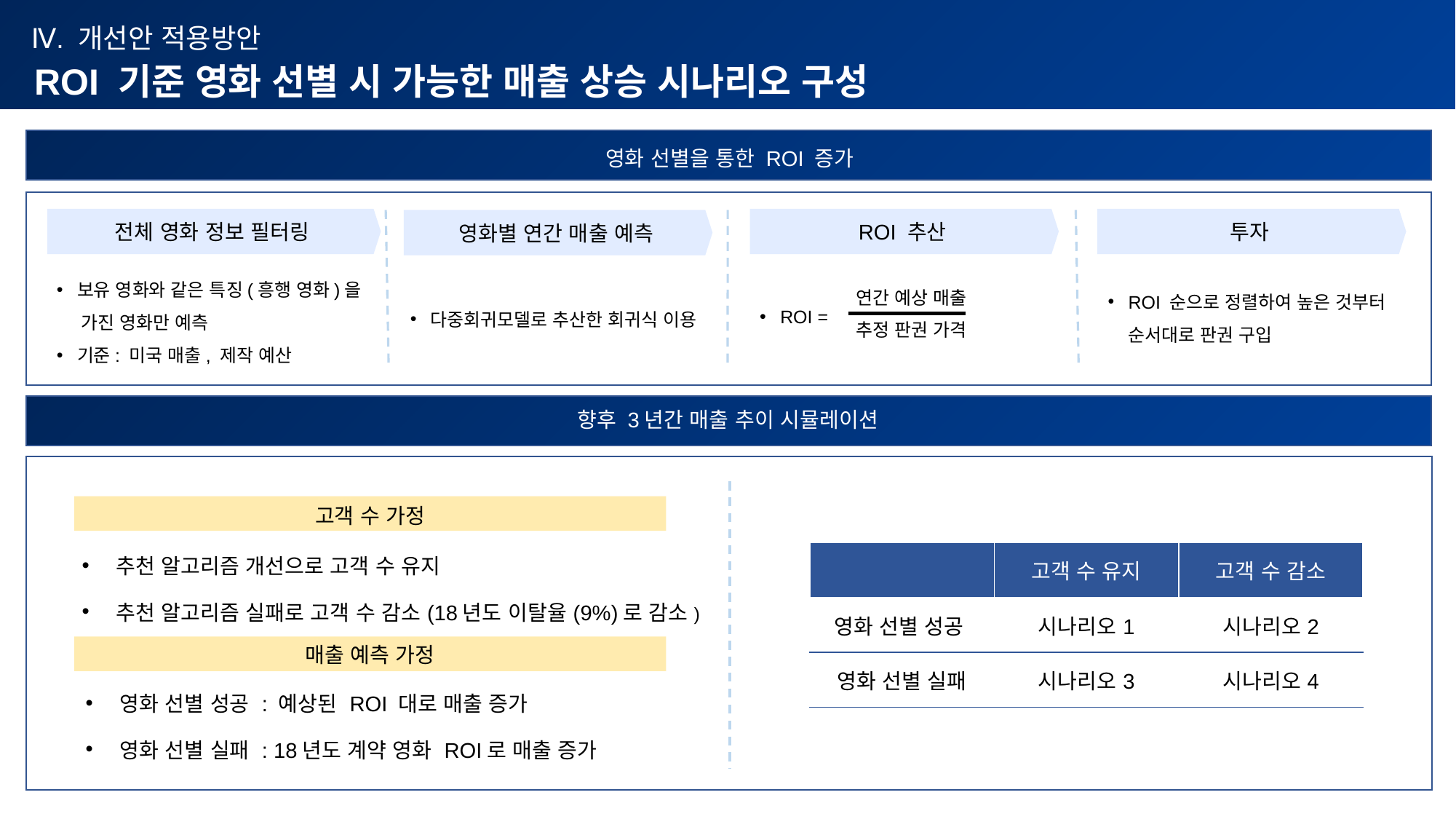

Ⅳ. 개선안 적용방안
ROI 기준 영화 선별 시 가능한 매출 상승 시나리오 구성

영화 선별을 통한 ROI 증가

전체 영화 정보 필터링
ROI 추산
투자
영화별 연간 매출 예측
보유 영화와 같은 특징(흥행 영화)을
    가진 영화만 예측
기준: 미국 매출, 제작 예산
연간 예상 매출
ROI 순으로 정렬하여 높은 것부터
순서대로 판권 구입
다중회귀모델로 추산한 회귀식 이용
ROI =
추정 판권 가격
향후 3년간 매출 추이 시뮬레이션

추천 알고리즘 개선으로 고객 수 유지
추천 알고리즘 실패로 고객 수 감소(18년도 이탈율(9%)로 감소)

고객 수 가정
|  | 고객 수 유지 | 고객 수 감소 |
| --- | --- | --- |
| 영화 선별 성공 | 시나리오1 | 시나리오2 |
| 영화 선별 실패 | 시나리오3 | 시나리오4 |
영화 선별 성공 : 예상된 ROI 대로 매출 증가
영화 선별 실패 : 18년도 계약 영화 ROI로 매출 증가

매출 예측 가정